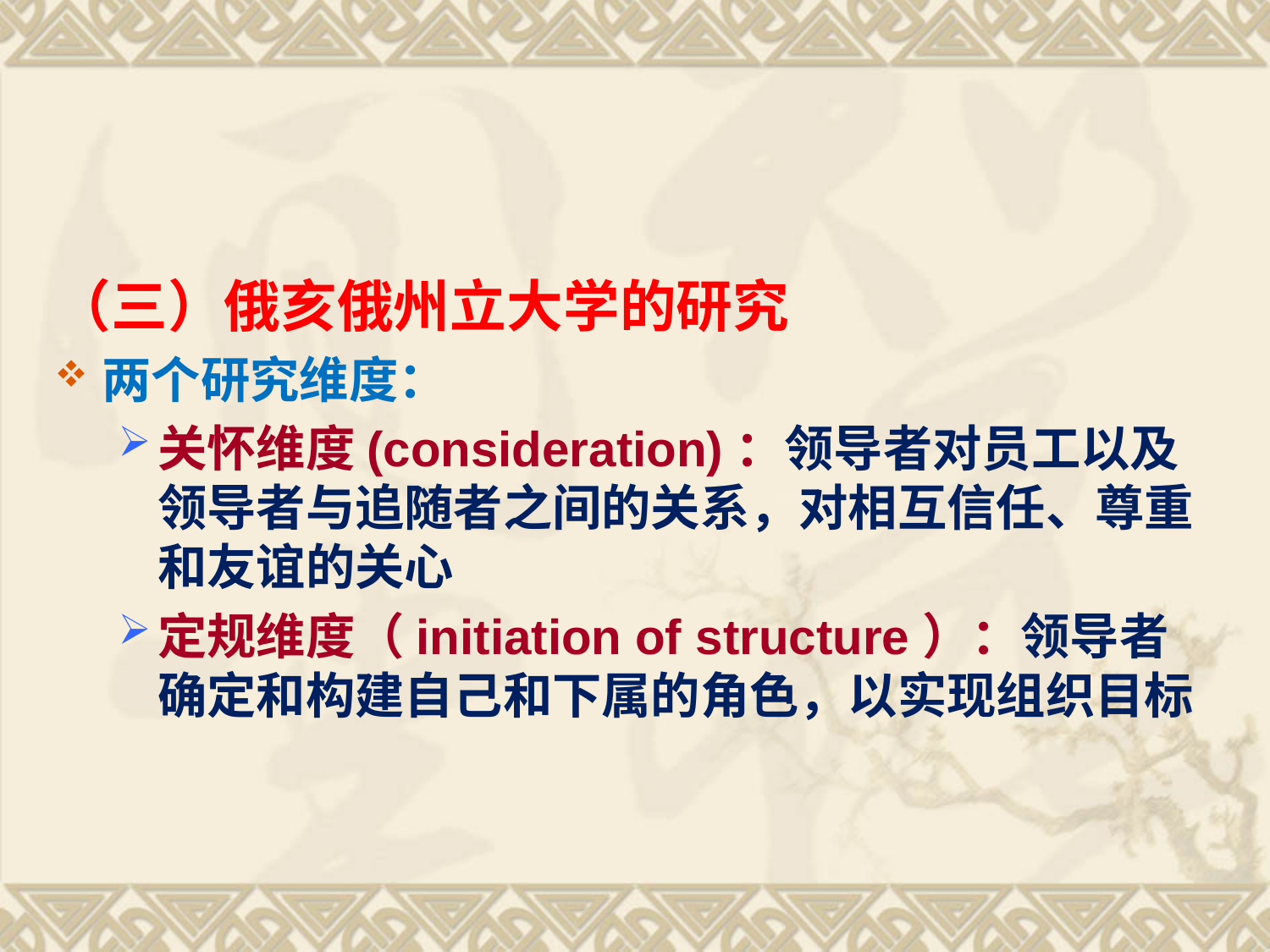

#
（三）俄亥俄州立大学的研究
两个研究维度：
关怀维度(consideration)：领导者对员工以及领导者与追随者之间的关系，对相互信任、尊重和友谊的关心
定规维度（initiation of structure）：领导者确定和构建自己和下属的角色，以实现组织目标